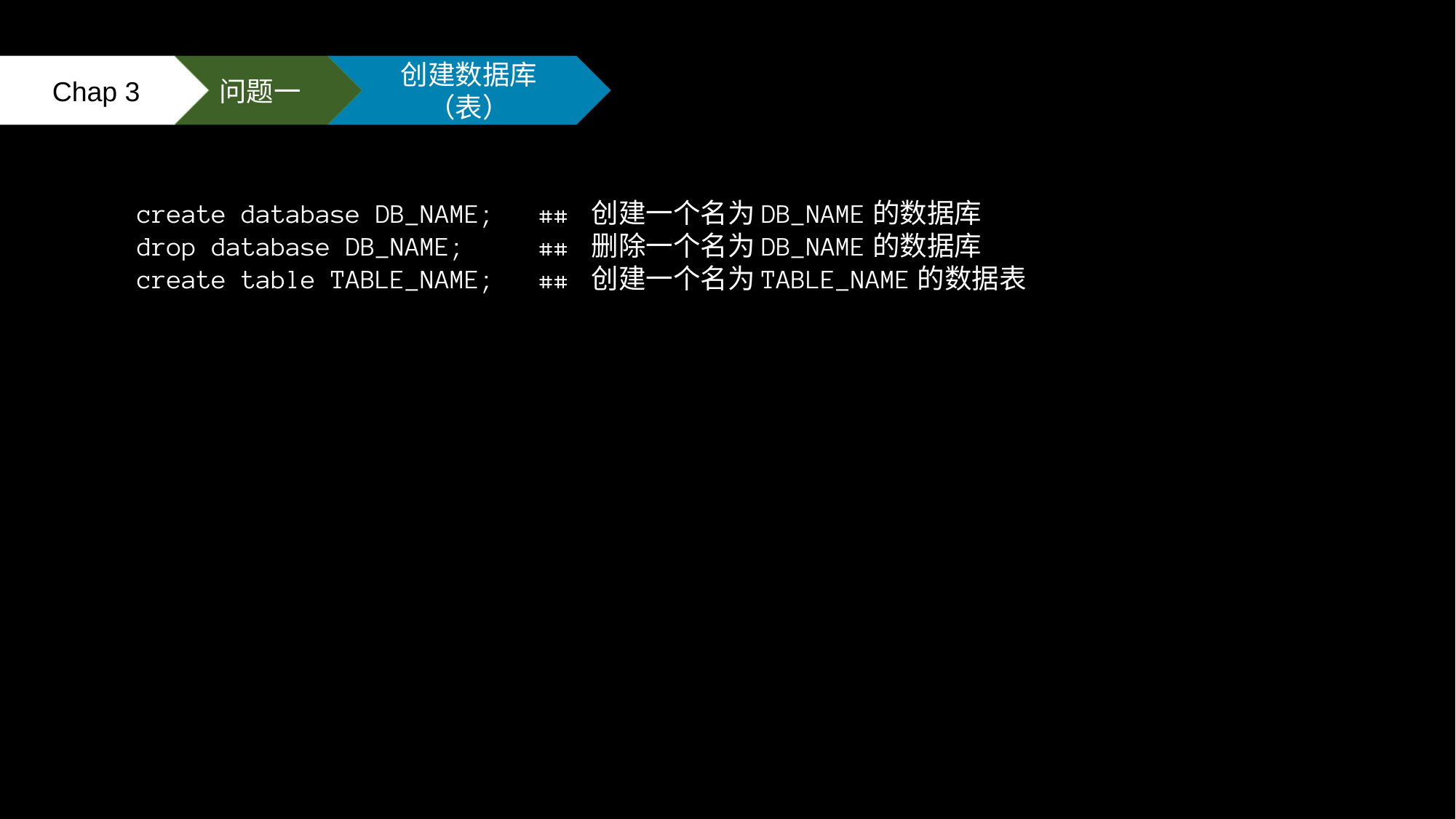

Chap 3
问题一
创建数据库（表）
create database DB_NAME;   ## 创建一个名为DB_NAME的数据库
drop database DB_NAME;     ## 删除一个名为DB_NAME的数据库
create table TABLE_NAME;   ## 创建一个名为TABLE_NAME的数据表